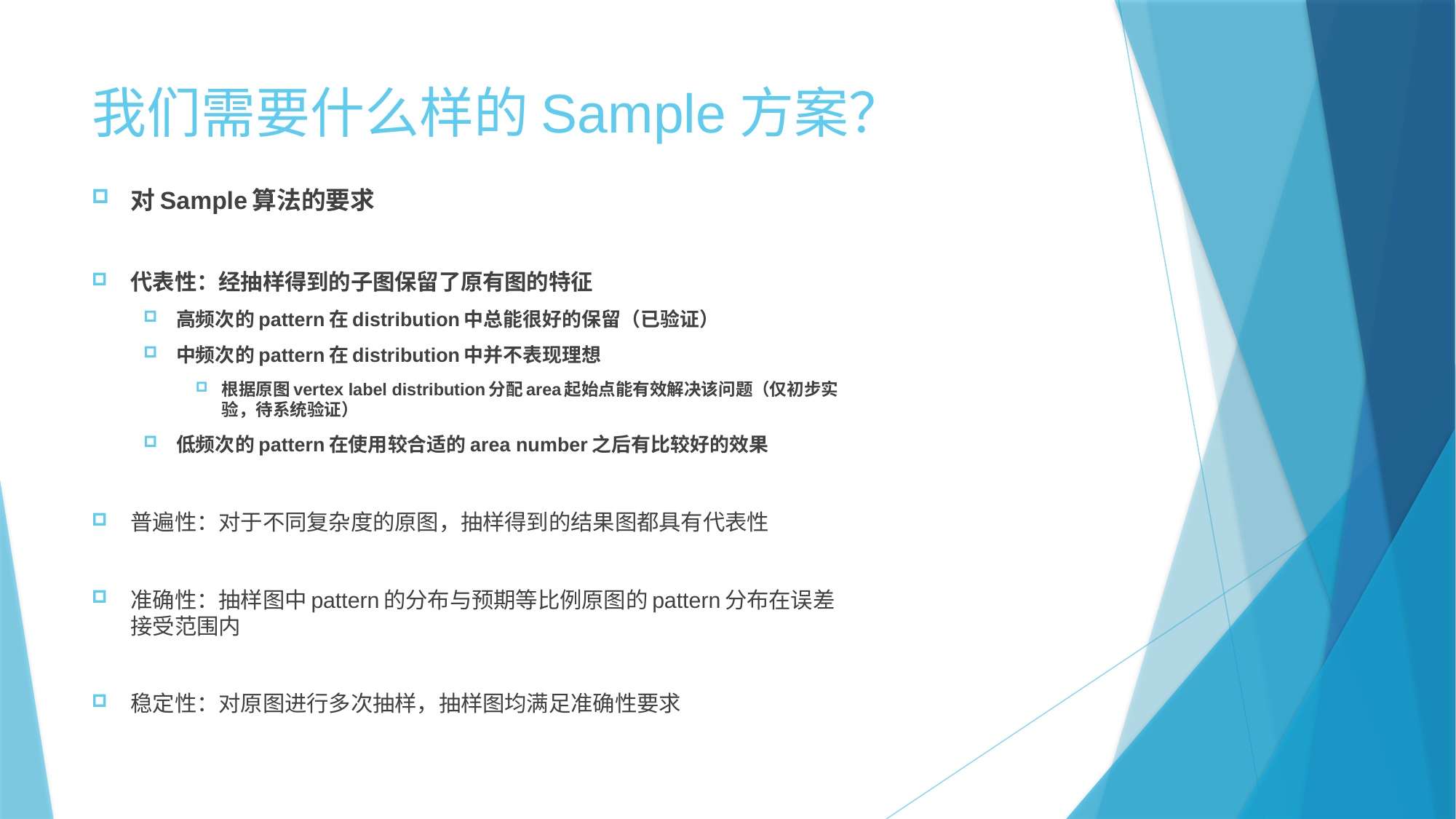

# 我们需要什么样的Sample方案？
对Sample算法的要求

代表性：经抽样得到的子图保留了原有图的特征
高频次的pattern在distribution中总能很好的保留（已验证）
中频次的pattern在distribution中并不表现理想
根据原图vertex label distribution分配area起始点能有效解决该问题（仅初步实验，待系统验证）
低频次的pattern在使用较合适的area number之后有比较好的效果

普遍性：对于不同复杂度的原图，抽样得到的结果图都具有代表性

准确性：抽样图中pattern的分布与预期等比例原图的pattern分布在误差接受范围内

稳定性：对原图进行多次抽样，抽样图均满足准确性要求